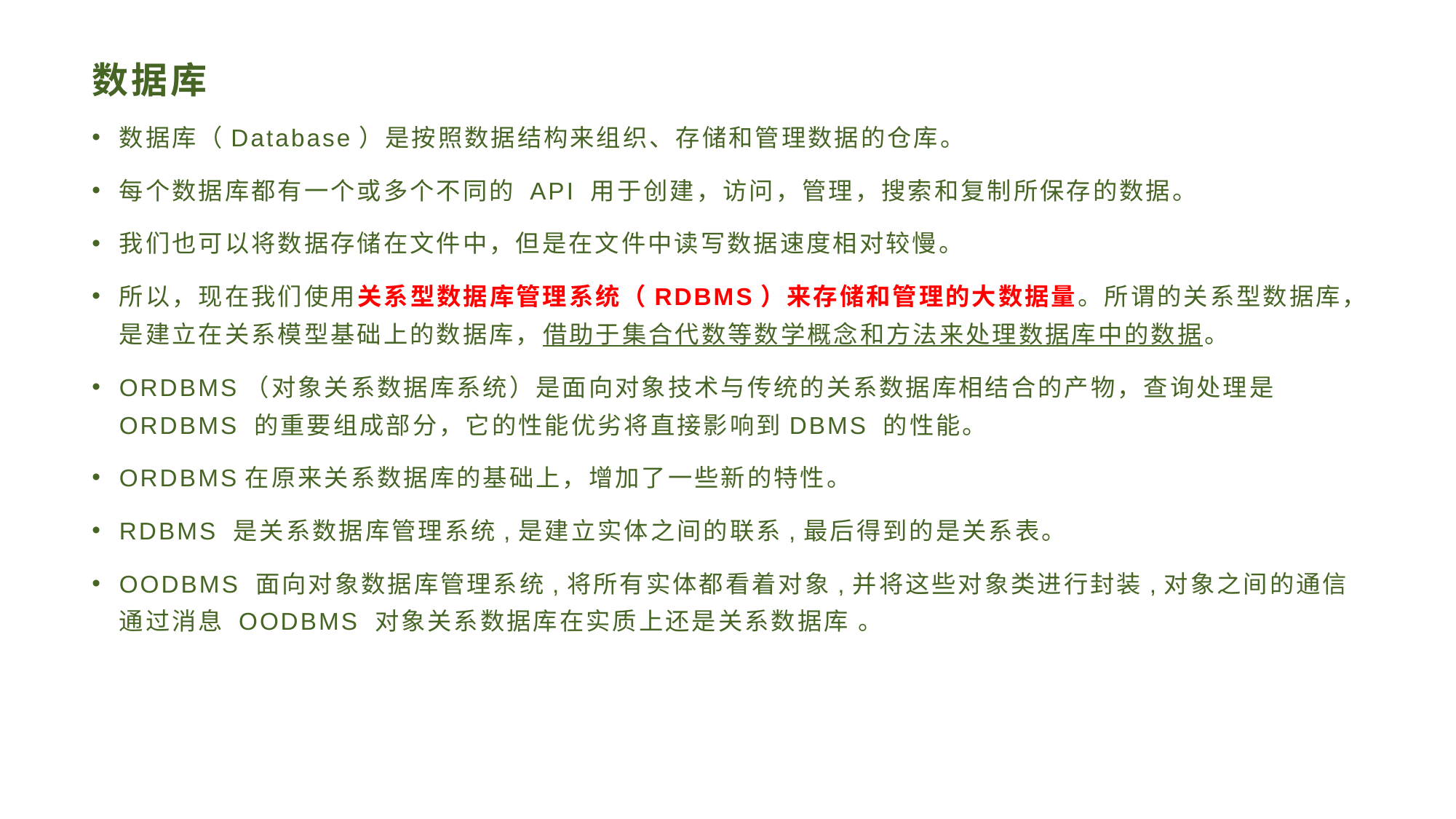

# 数据库
数据库（Database）是按照数据结构来组织、存储和管理数据的仓库。
每个数据库都有一个或多个不同的 API 用于创建，访问，管理，搜索和复制所保存的数据。
我们也可以将数据存储在文件中，但是在文件中读写数据速度相对较慢。
所以，现在我们使用关系型数据库管理系统（RDBMS）来存储和管理的大数据量。所谓的关系型数据库，是建立在关系模型基础上的数据库，借助于集合代数等数学概念和方法来处理数据库中的数据。
ORDBMS（对象关系数据库系统）是面向对象技术与传统的关系数据库相结合的产物，查询处理是 ORDBMS 的重要组成部分，它的性能优劣将直接影响到DBMS 的性能。
ORDBMS在原来关系数据库的基础上，增加了一些新的特性。
RDBMS 是关系数据库管理系统,是建立实体之间的联系,最后得到的是关系表。
OODBMS 面向对象数据库管理系统,将所有实体都看着对象,并将这些对象类进行封装,对象之间的通信通过消息 OODBMS 对象关系数据库在实质上还是关系数据库 。